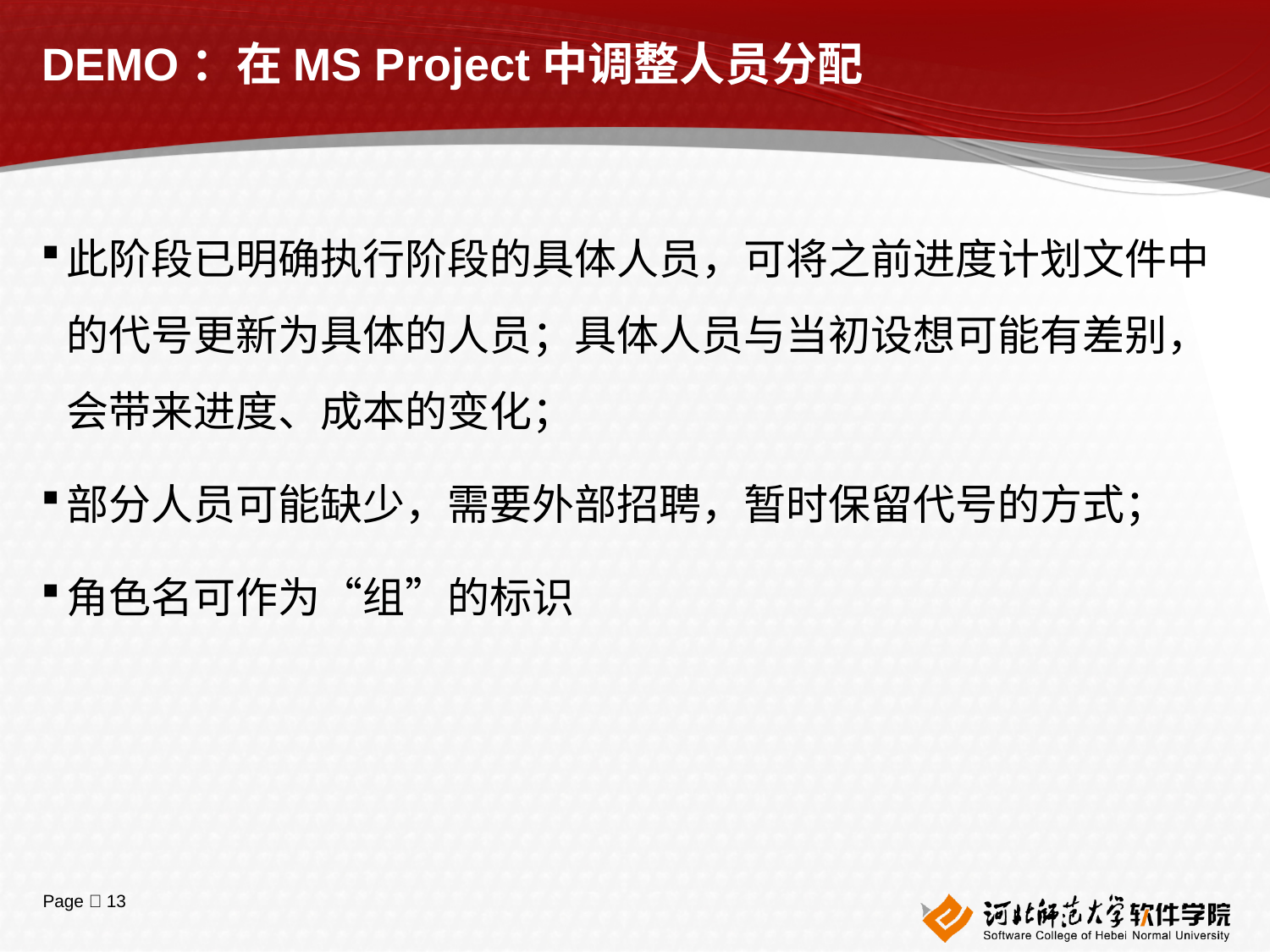

# DEMO：在MS Project中调整人员分配
此阶段已明确执行阶段的具体人员，可将之前进度计划文件中的代号更新为具体的人员；具体人员与当初设想可能有差别，会带来进度、成本的变化；
部分人员可能缺少，需要外部招聘，暂时保留代号的方式；
角色名可作为“组”的标识